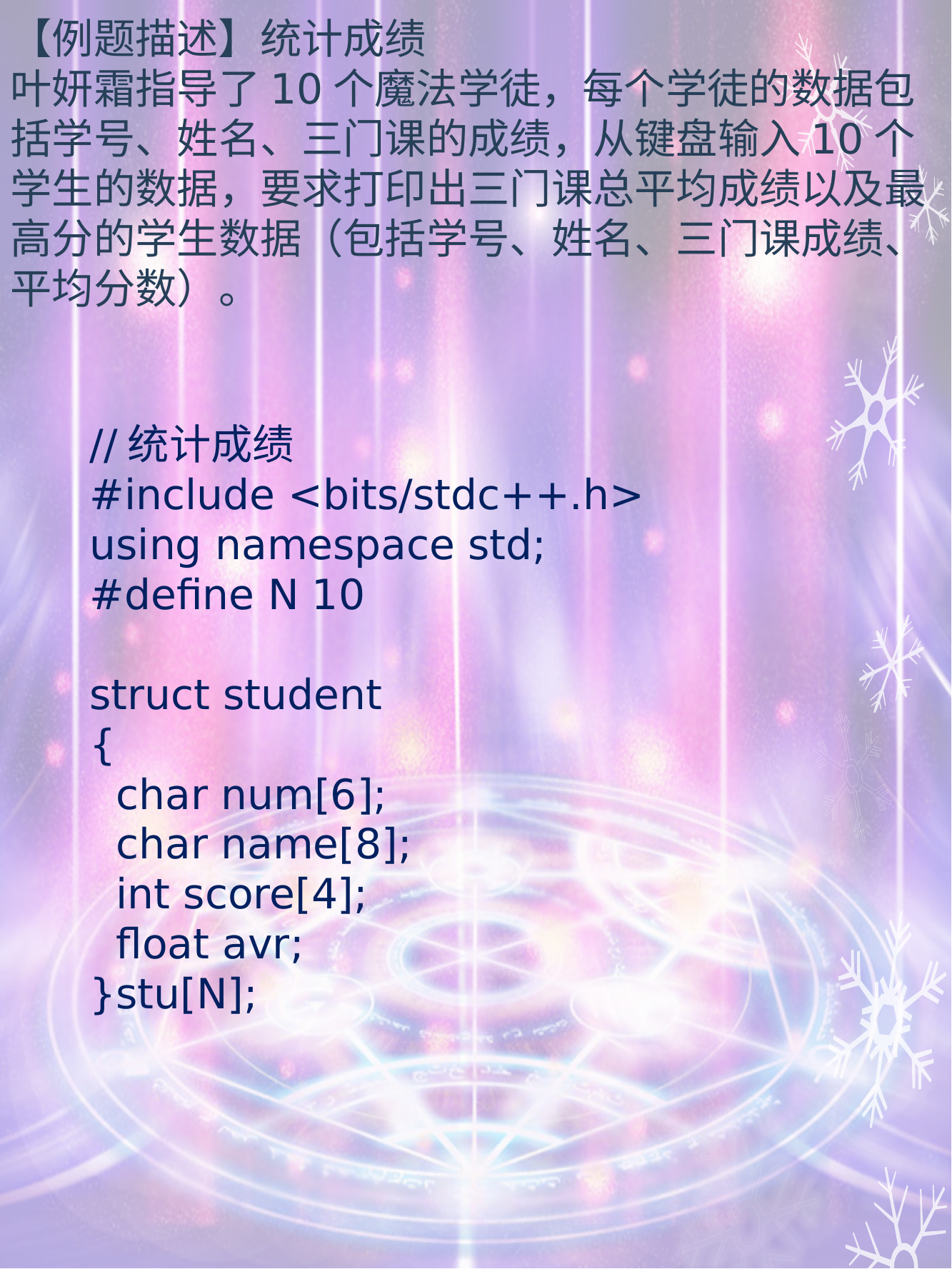

【例题描述】统计成绩
叶妍霜指导了10个魔法学徒，每个学徒的数据包括学号、姓名、三门课的成绩，从键盘输入10个学生的数据，要求打印出三门课总平均成绩以及最高分的学生数据（包括学号、姓名、三门课成绩、平均分数）。
//统计成绩
#include <bits/stdc++.h>
using namespace std;
#define N 10

struct student
{
  char num[6];
  char name[8];
  int score[4];
  float avr;
}stu[N];